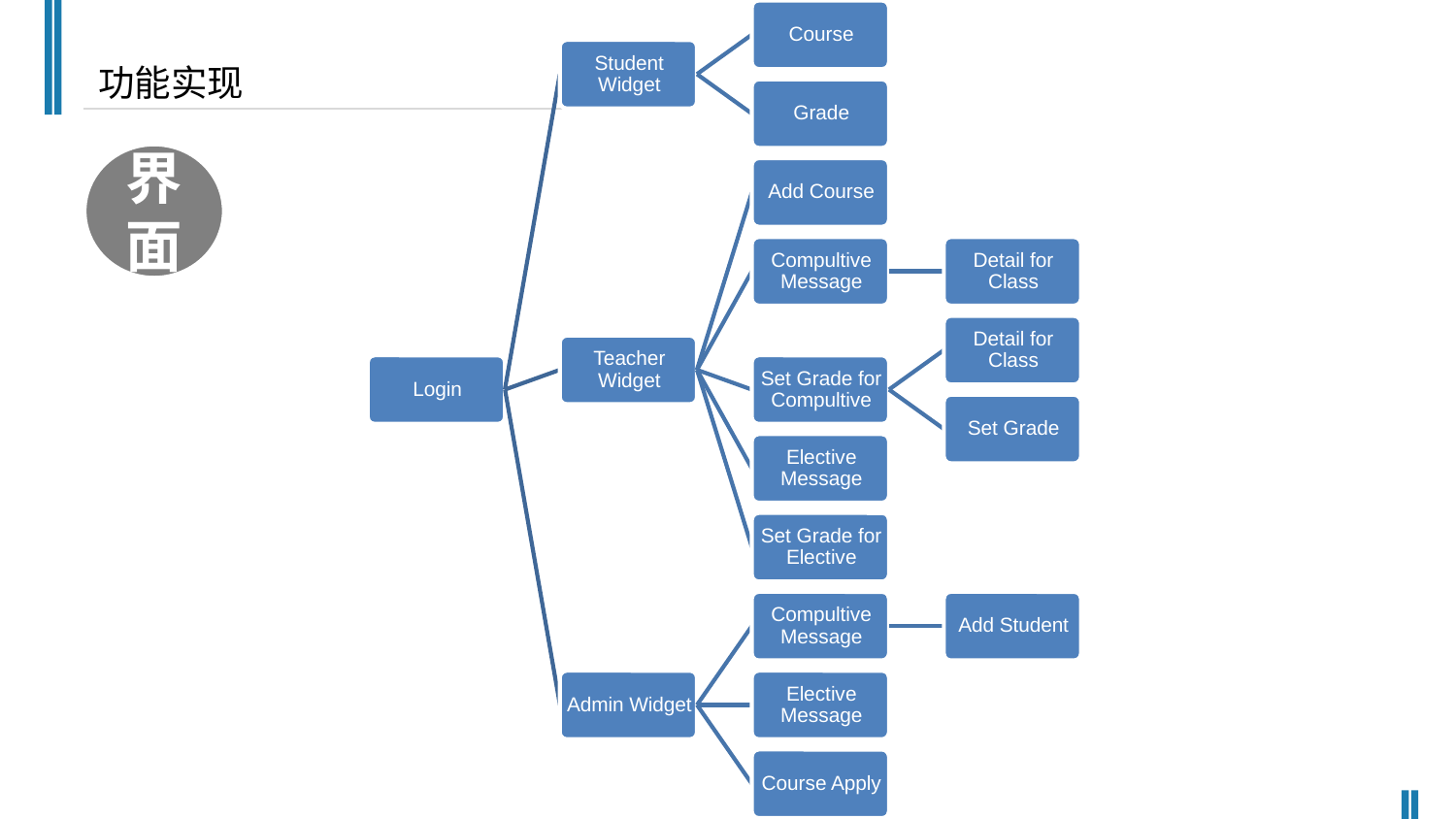

Login

Student Widget

Course

Grade

Teacher Widget

Add Course

Compultive Message

Detail for Class

Set Grade for Compultive

Detail for Class

Set Grade

Elective Message

Set Grade for Elective

Admin Widget

Compultive Message

Add Student

Elective Message

Course Apply
功能实现
界面